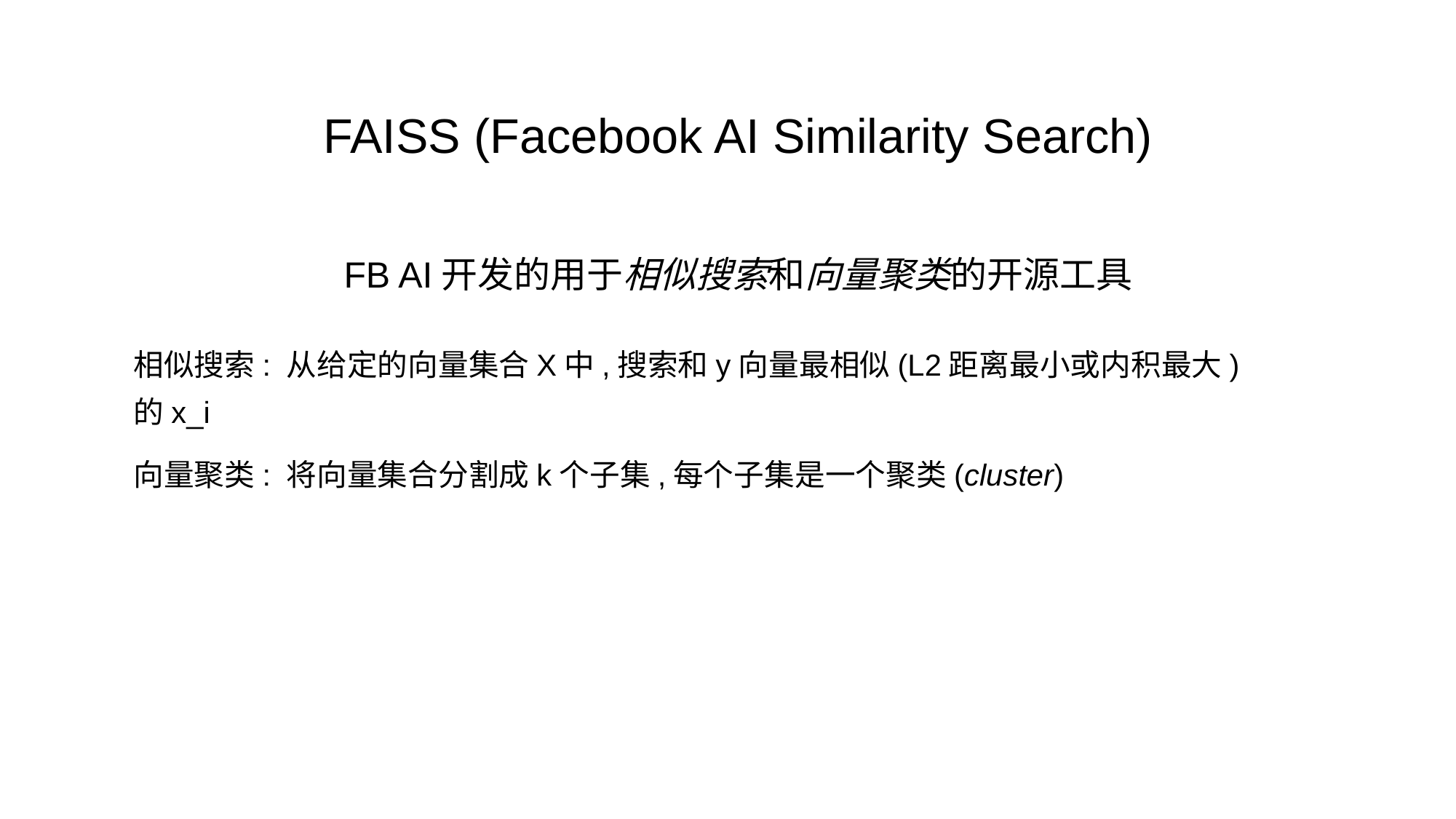

# FAISS (Facebook AI Similarity Search)

FB AI开发的用于相似搜索和向量聚类的开源工具
相似搜索: 从给定的向量集合X中,搜索和y向量最相似(L2距离最小或内积最大)的x_i
向量聚类: 将向量集合分割成k个子集,每个子集是一个聚类(cluster)